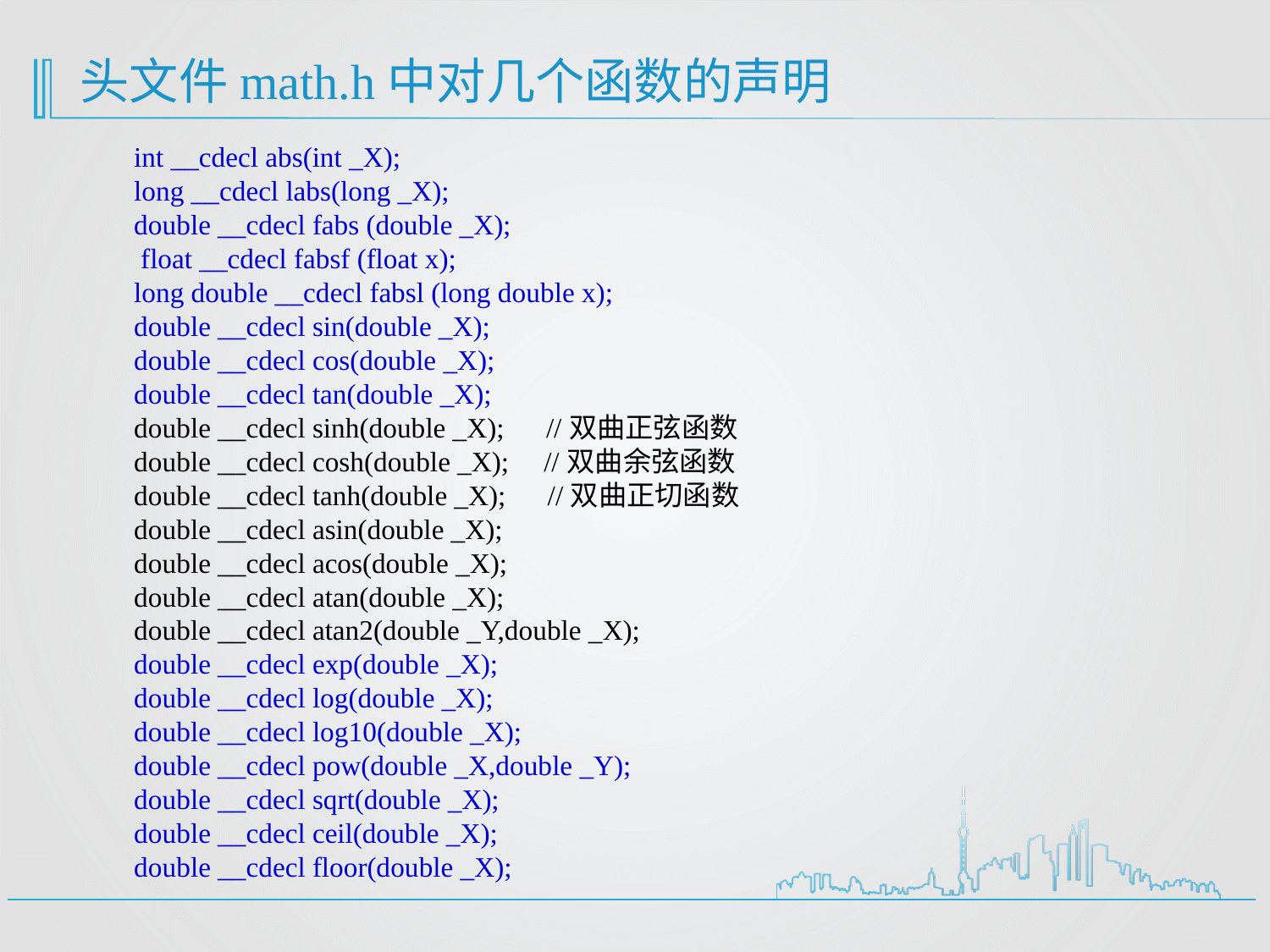

# 头文件math.h中对几个函数的声明
  int __cdecl abs(int _X);
  long __cdecl labs(long _X);
  double __cdecl fabs (double _X);
   float __cdecl fabsf (float x);
  long double __cdecl fabsl (long double x);
  double __cdecl sin(double _X);
  double __cdecl cos(double _X);
  double __cdecl tan(double _X);
  double __cdecl sinh(double _X);      //双曲正弦函数
  double __cdecl cosh(double _X);     //双曲余弦函数
  double __cdecl tanh(double _X);      //双曲正切函数
  double __cdecl asin(double _X);
  double __cdecl acos(double _X);
  double __cdecl atan(double _X);
  double __cdecl atan2(double _Y,double _X);
  double __cdecl exp(double _X);
  double __cdecl log(double _X);
  double __cdecl log10(double _X);
  double __cdecl pow(double _X,double _Y);
  double __cdecl sqrt(double _X);
  double __cdecl ceil(double _X);
  double __cdecl floor(double _X);